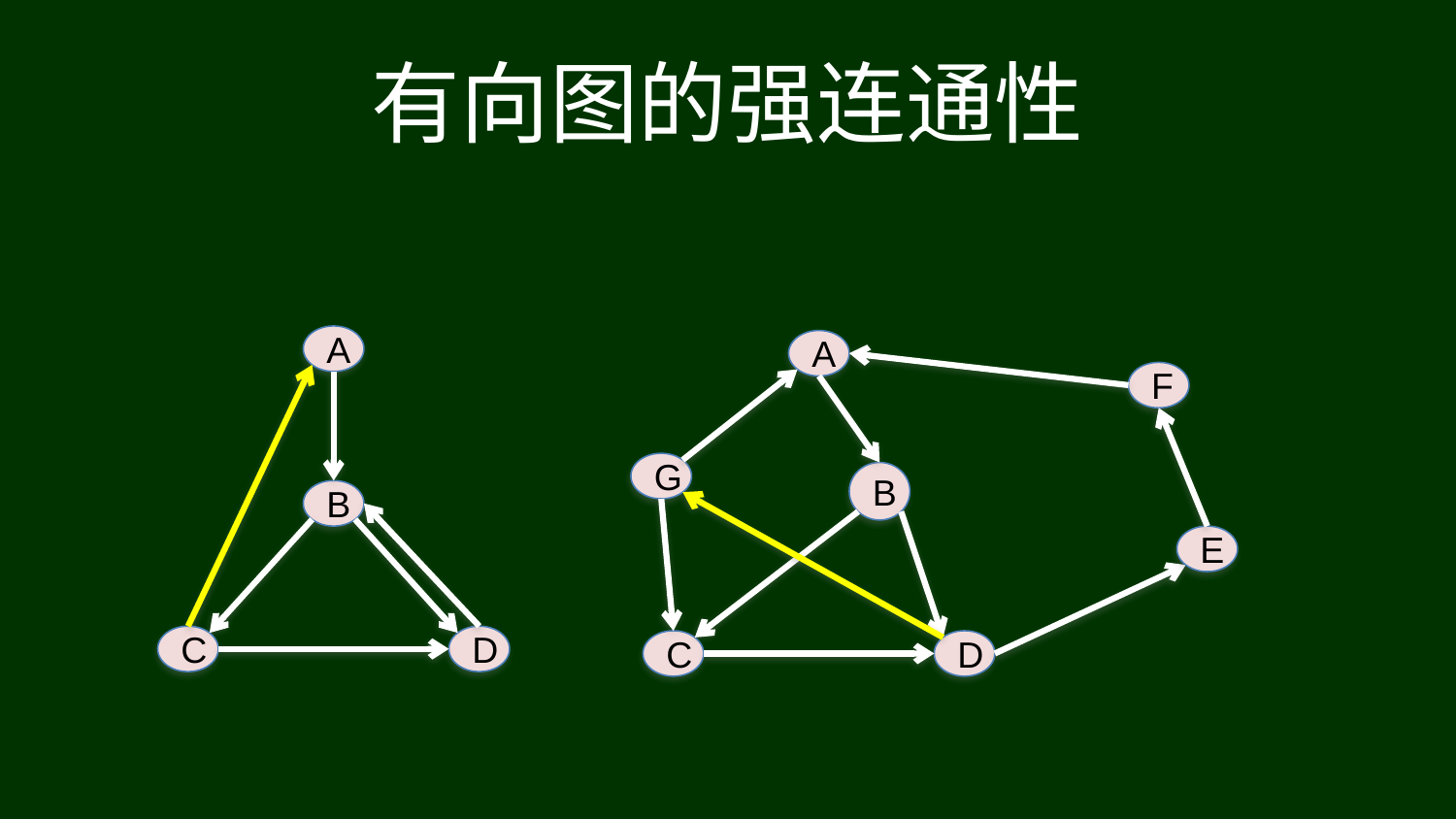

# 有向图的强连通性
A
A
F
G
B
B
E
C
D
C
D